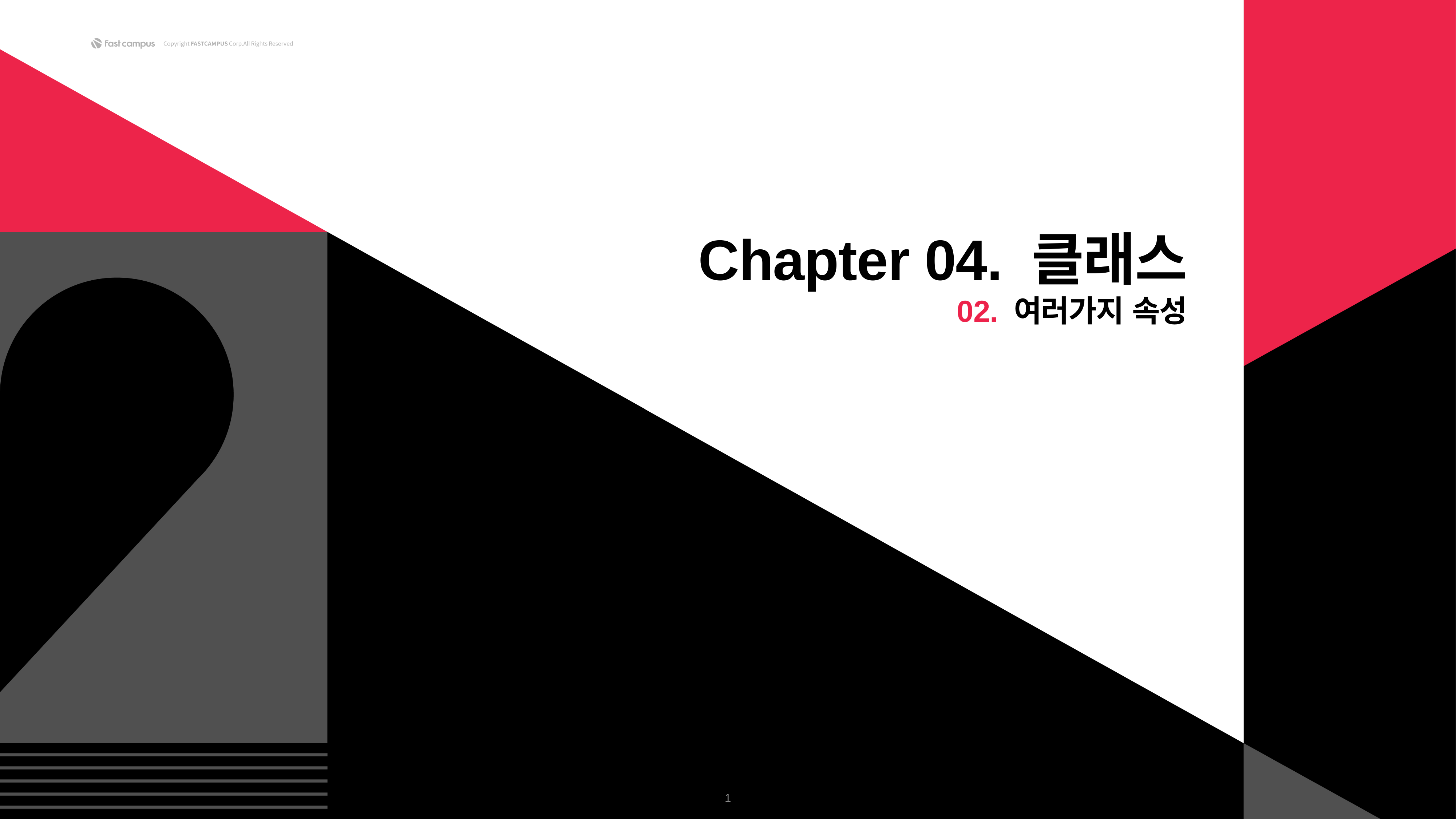

Chapter 04. 클래스
02. 여러가지 속성
1